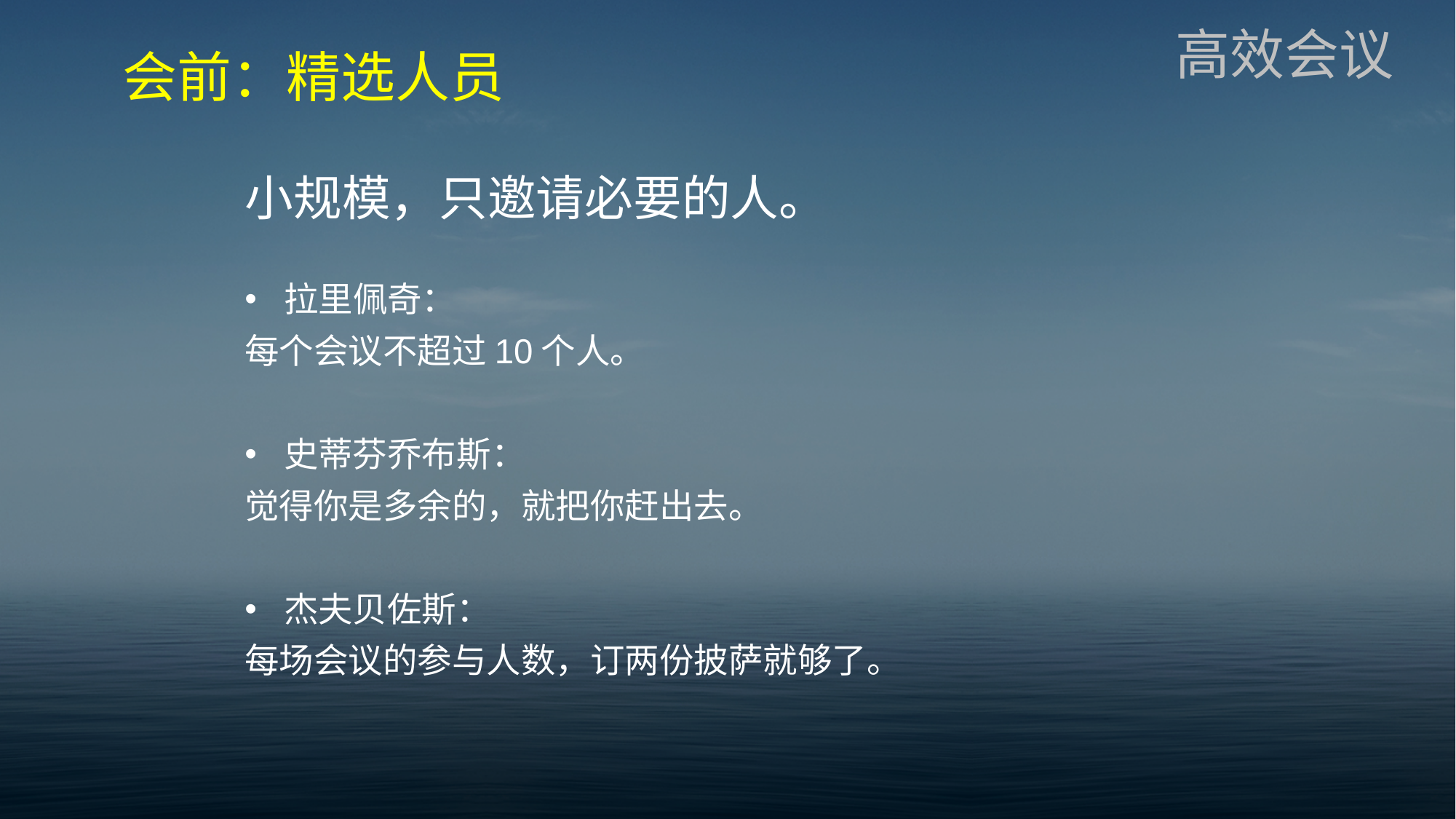

高效会议
会前：精选人员
小规模，只邀请必要的人。
拉里佩奇：
每个会议不超过10个人。

史蒂芬乔布斯：
觉得你是多余的，就把你赶出去。

杰夫贝佐斯：
每场会议的参与人数，订两份披萨就够了。